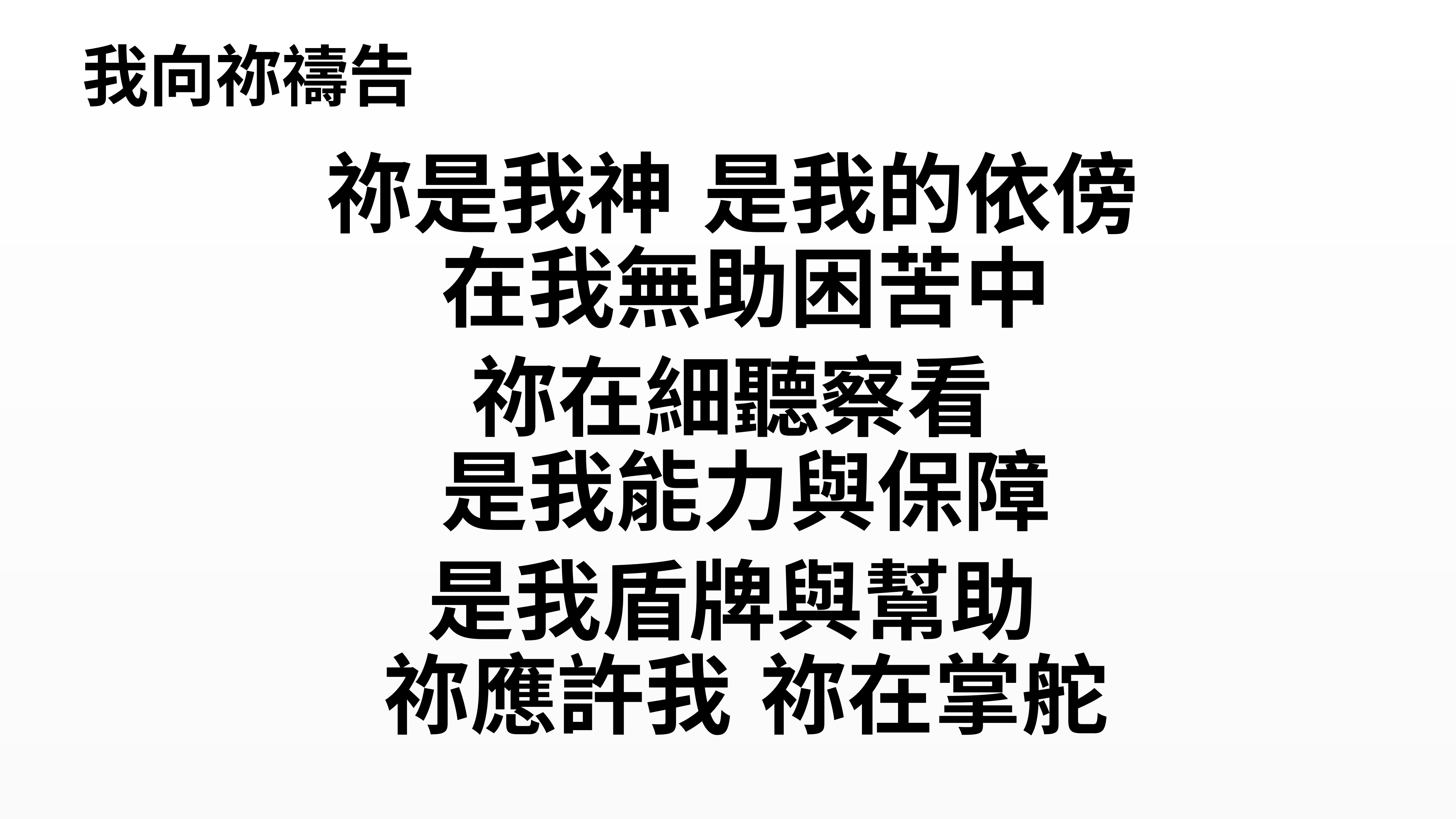

# 我向祢禱告
祢是我神 是我的依傍
在我無助困苦中
祢在細聽察看
是我能力與保障
是我盾牌與幫助
祢應許我 祢在掌舵